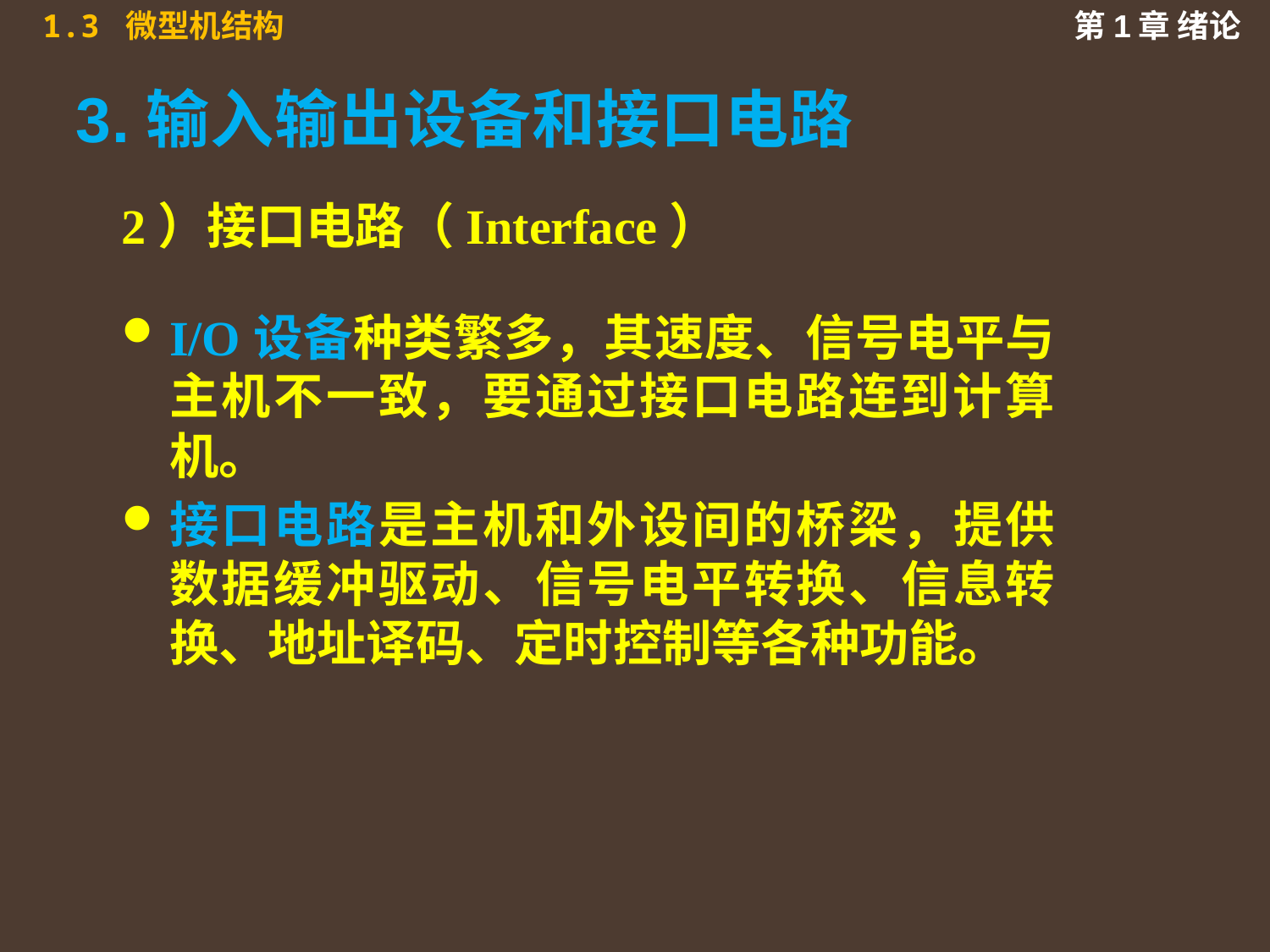

# 3.输入输出设备和接口电路
2）接口电路（Interface）
I/O设备种类繁多，其速度、信号电平与主机不一致，要通过接口电路连到计算机。
接口电路是主机和外设间的桥梁，提供数据缓冲驱动、信号电平转换、信息转换、地址译码、定时控制等各种功能。